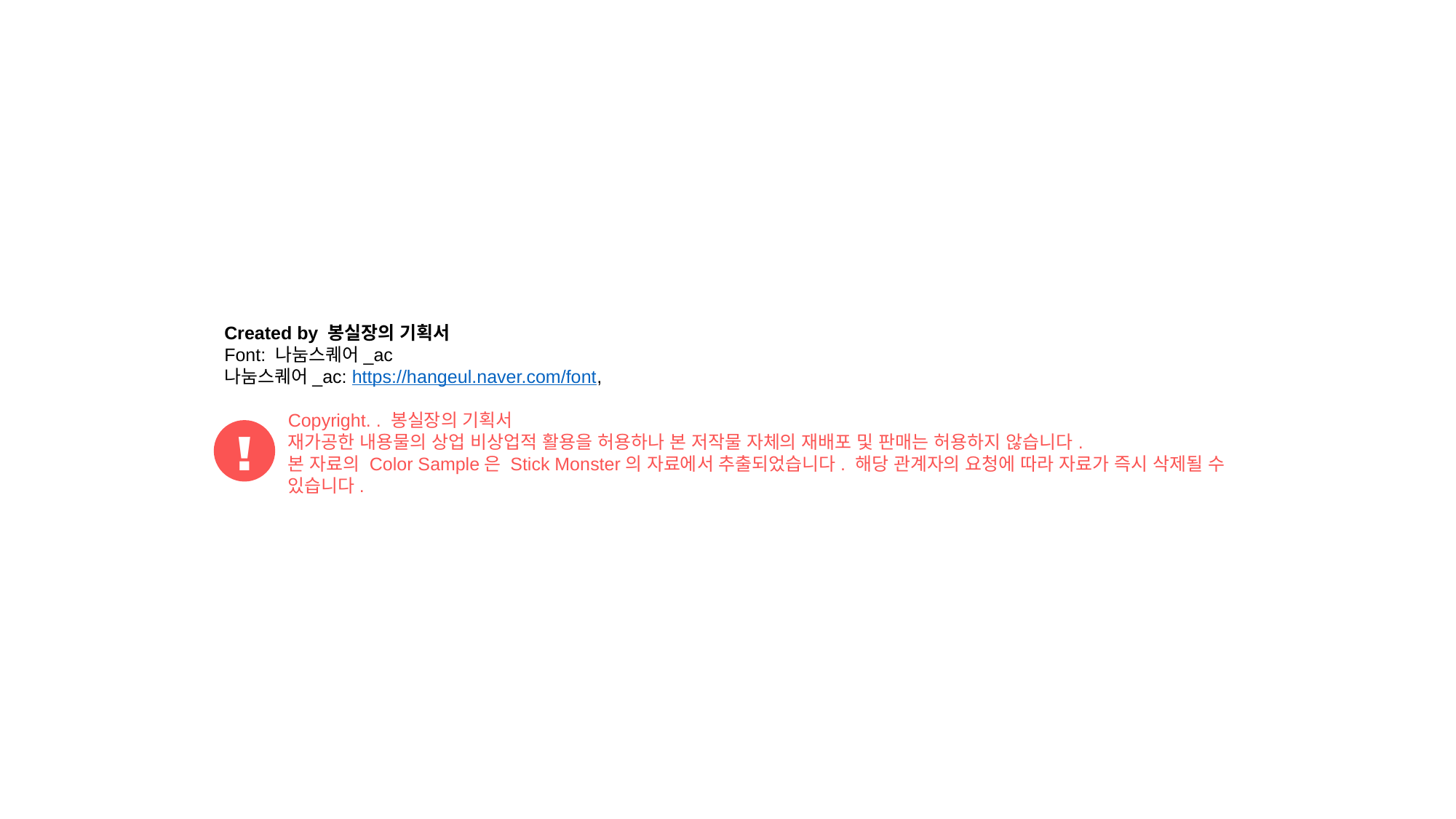

Created by 봉실장의 기획서
Font: 나눔스퀘어_ac
나눔스퀘어_ac: https://hangeul.naver.com/font,

Copyright. . 봉실장의 기획서
재가공한 내용물의 상업 비상업적 활용을 허용하나 본 저작물 자체의 재배포 및 판매는 허용하지 않습니다.
본 자료의 Color Sample은 Stick Monster의 자료에서 추출되었습니다. 해당 관계자의 요청에 따라 자료가 즉시 삭제될 수 있습니다.
!